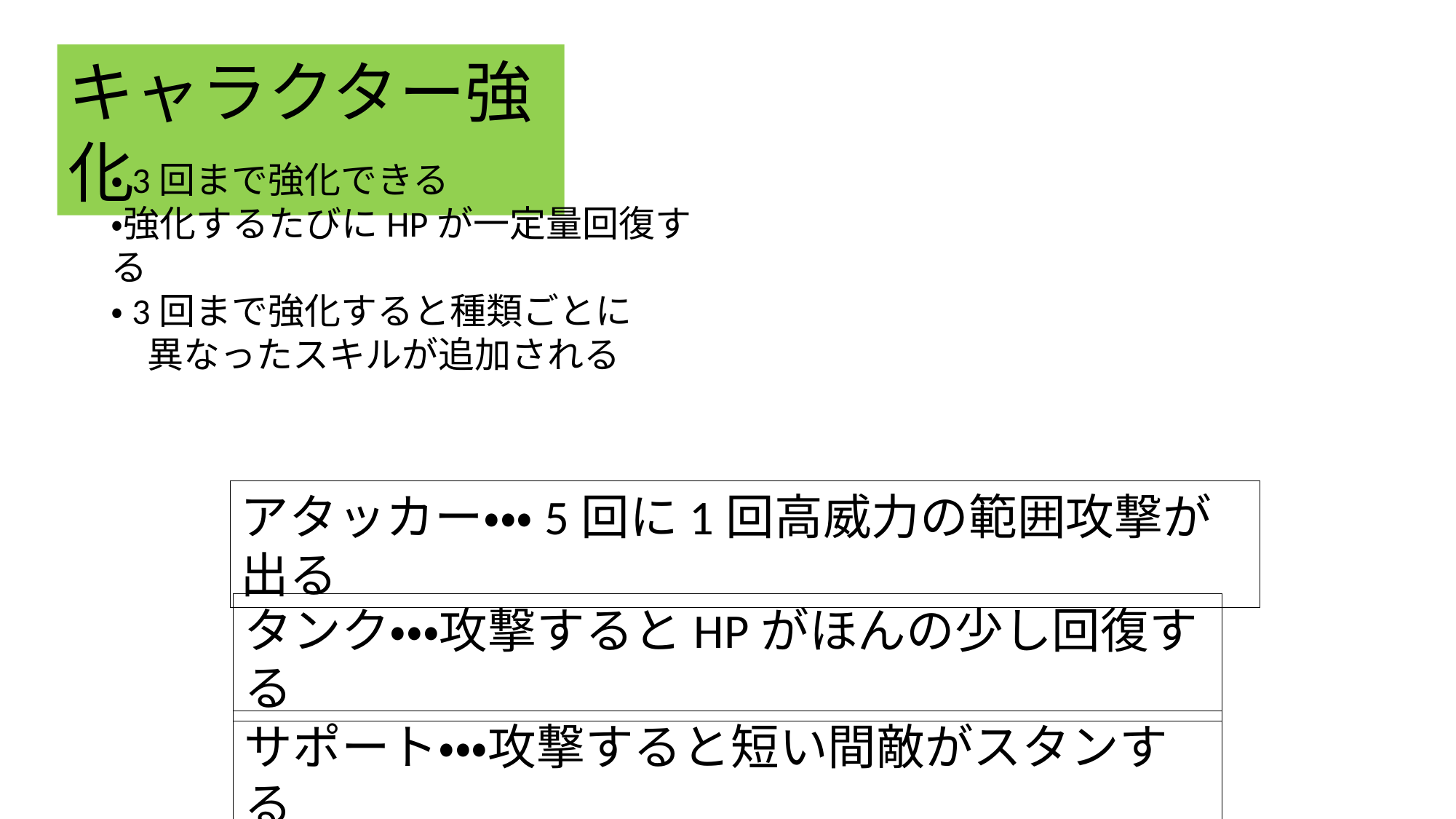

キャラクター強化
・3回まで強化できる
・強化するたびにHPが一定量回復する
・3回まで強化すると種類ごとに
　異なったスキルが追加される
アタッカー・・・5回に1回高威力の範囲攻撃が出る
タンク・・・攻撃するとHPがほんの少し回復する
サポート・・・攻撃すると短い間敵がスタンする